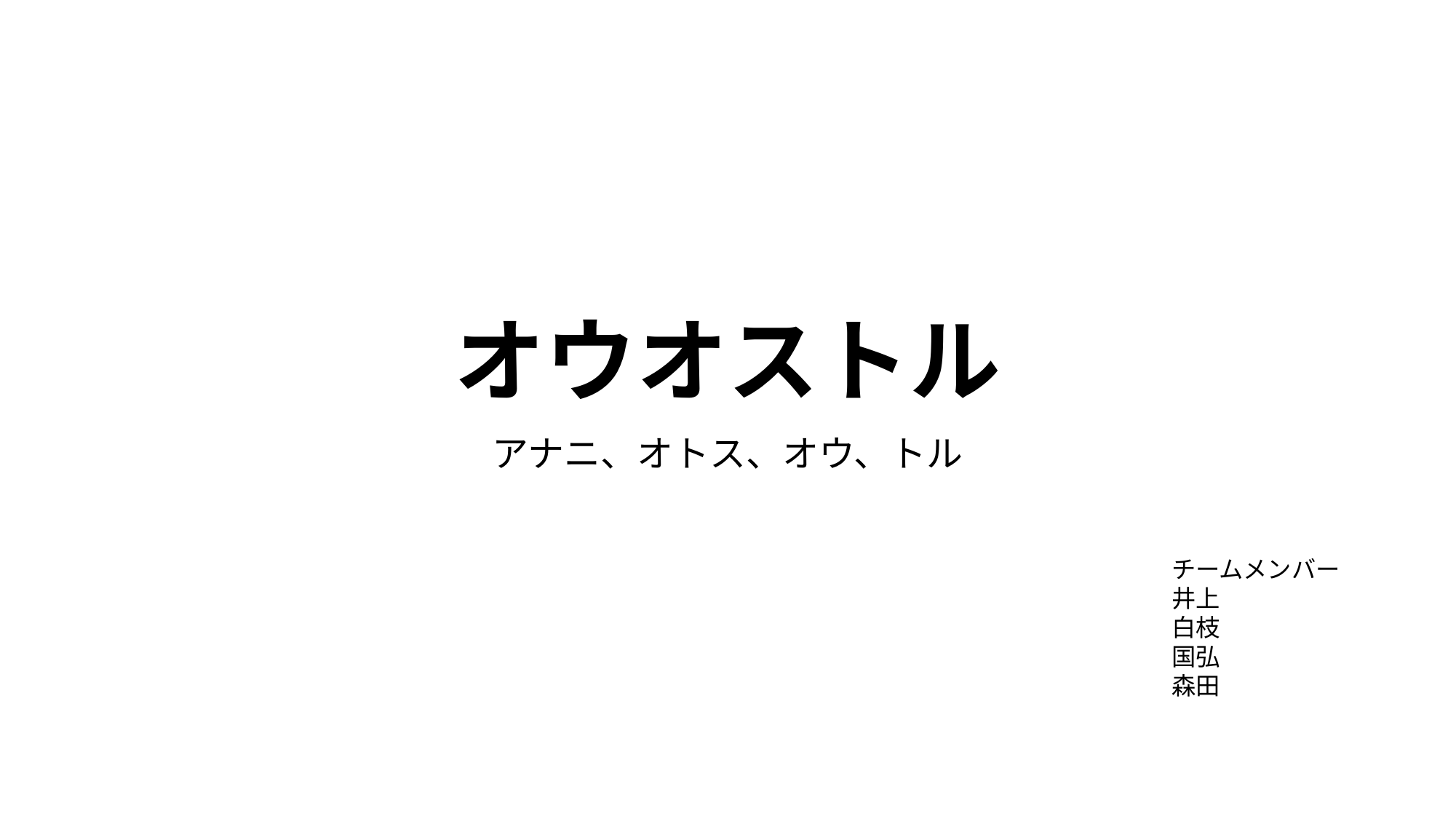

# オウオストル
アナニ、オトス、オウ、トル
チームメンバー
井上
白枝
国弘
森田